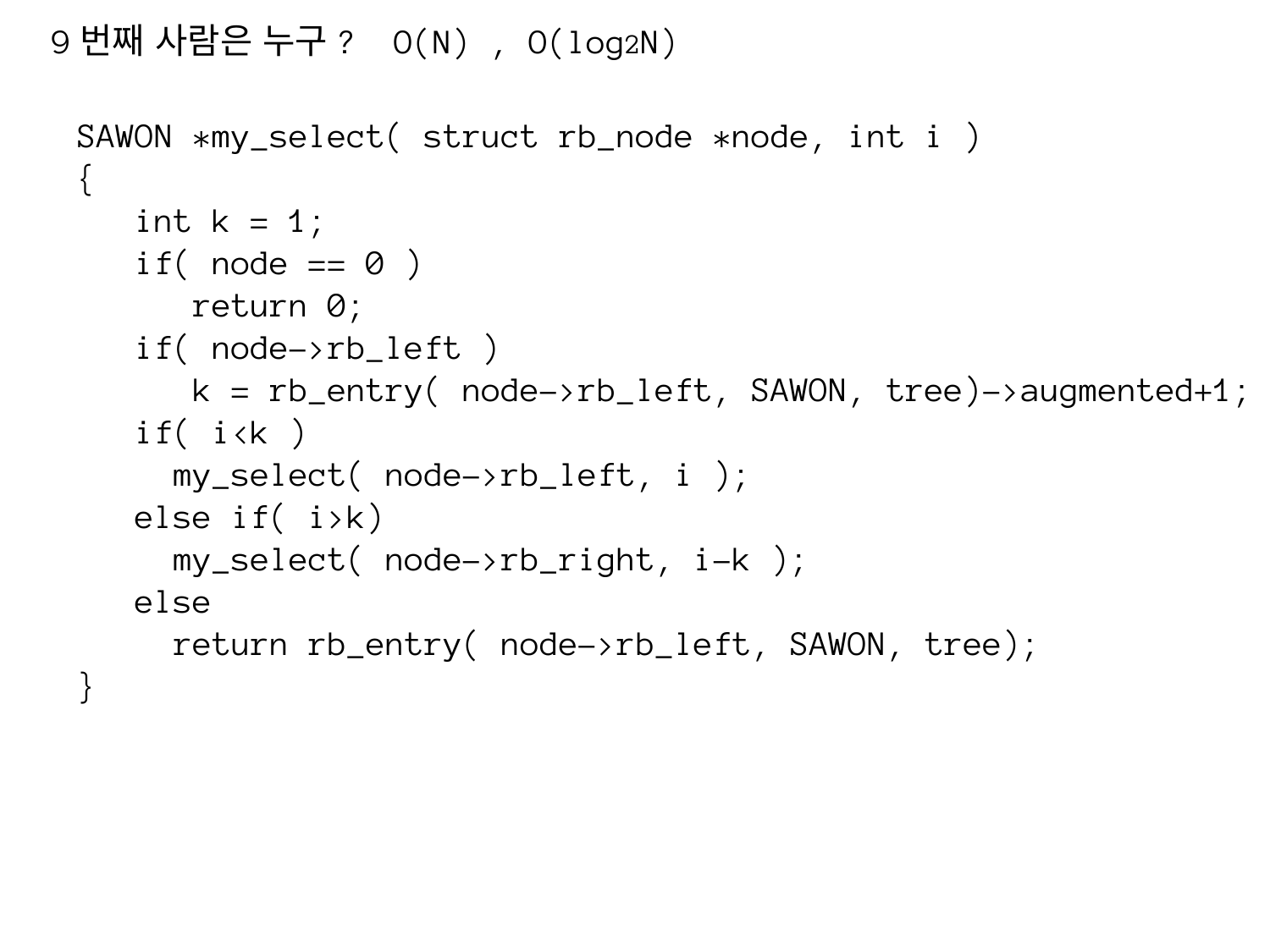

9번째 사람은 누구?  O(N) , O(log2N)
SAWON *my_select( struct rb_node *node, int i )
{
   int k = 1;
   if( node == 0 )
      return 0;
   if( node->rb_left )
      k = rb_entry( node->rb_left, SAWON, tree)->augmented+1;
   if( i<k )
     my_select( node->rb_left, i );
   else if( i>k)
     my_select( node->rb_right, i-k );
   else
     return rb_entry( node->rb_left, SAWON, tree);
}